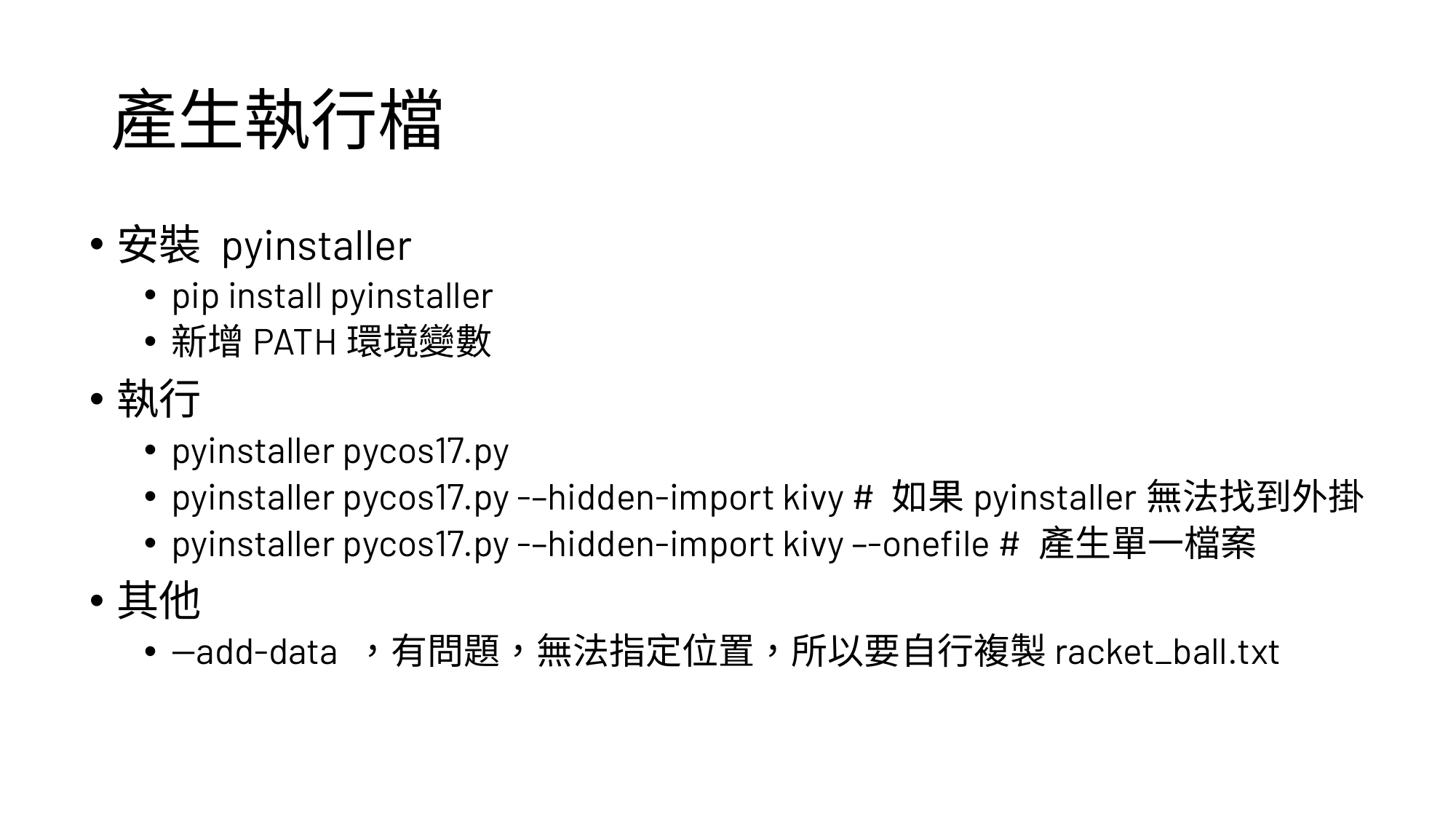

# 產生執行檔
安裝 pyinstaller
pip install pyinstaller
新增PATH環境變數
執行
pyinstaller pycos17.py
pyinstaller pycos17.py -–hidden-import kivy # 如果pyinstaller無法找到外掛
pyinstaller pycos17.py -–hidden-import kivy –-onefile # 產生單一檔案
其他
--add-data ，有問題，無法指定位置，所以要自行複製racket_ball.txt